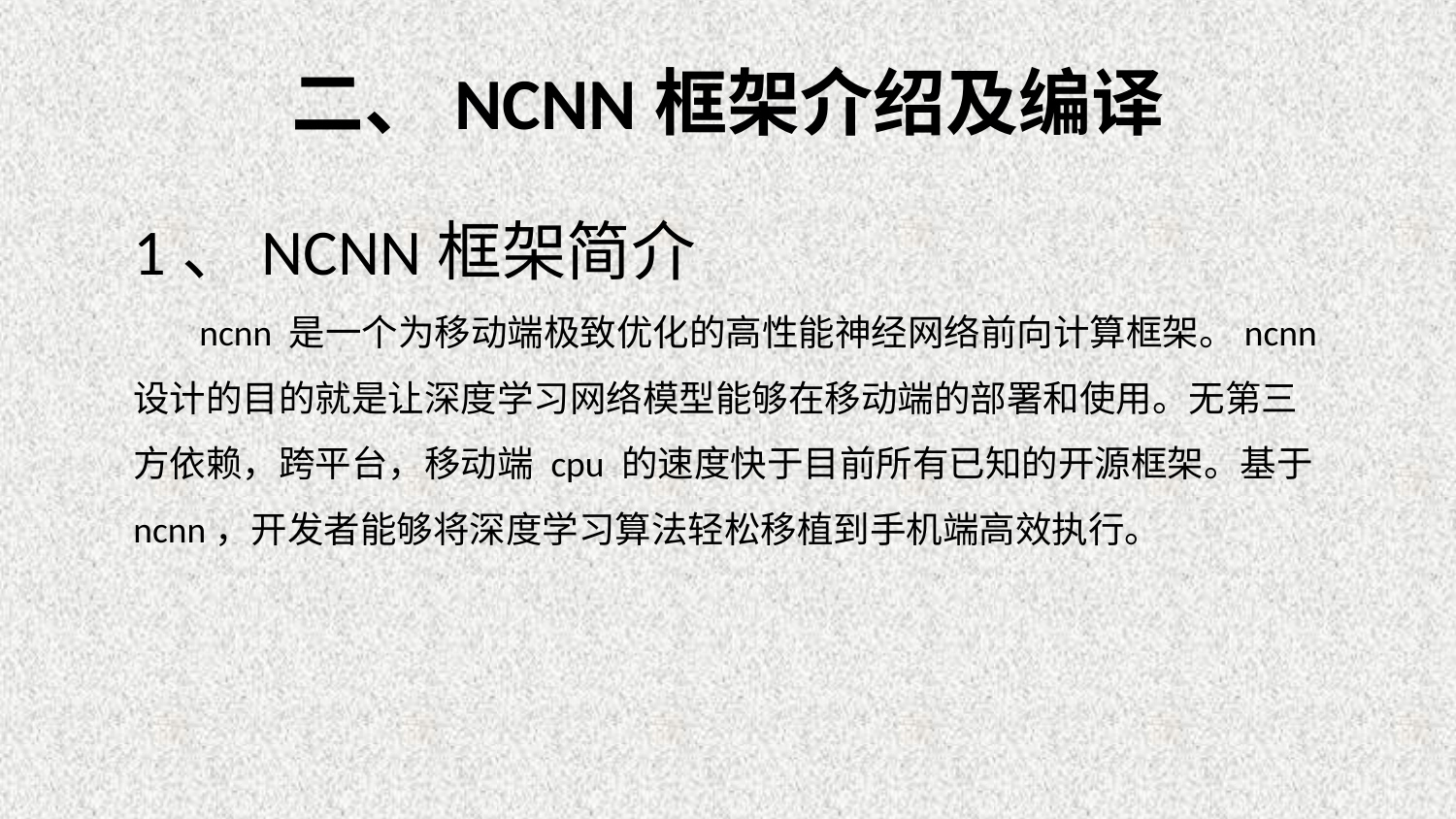

# 二、NCNN框架介绍及编译
1、NCNN框架简介
        ncnn 是一个为移动端极致优化的高性能神经网络前向计算框架。ncnn 设计的目的就是让深度学习网络模型能够在移动端的部署和使用。无第三方依赖，跨平台，移动端 cpu 的速度快于目前所有已知的开源框架。基于 ncnn，开发者能够将深度学习算法轻松移植到手机端高效执行。